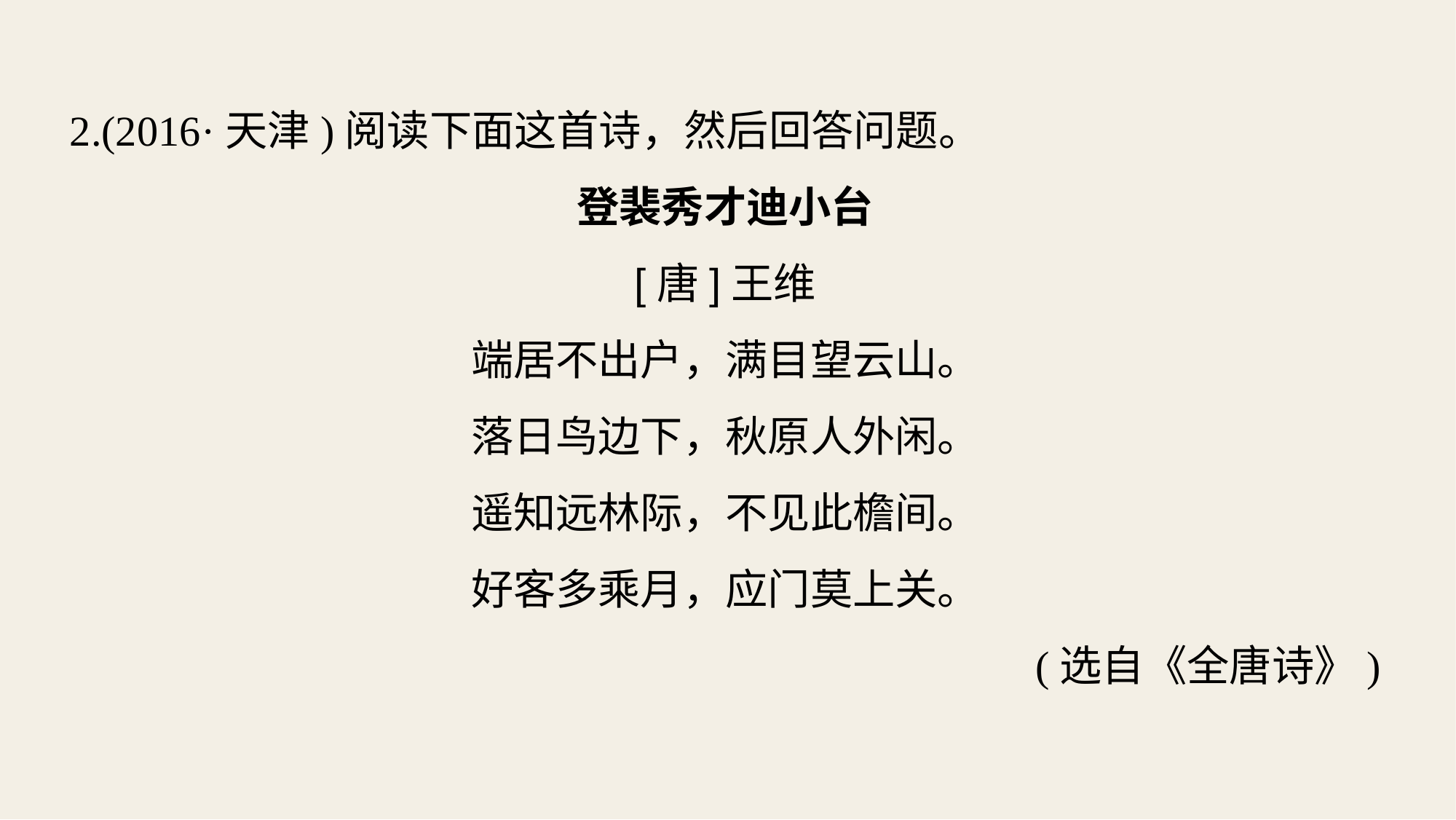

2.(2016·天津)阅读下面这首诗，然后回答问题。
登裴秀才迪小台
[唐]王维
端居不出户，满目望云山。
落日鸟边下，秋原人外闲。
遥知远林际，不见此檐间。
好客多乘月，应门莫上关。
(选自《全唐诗》)